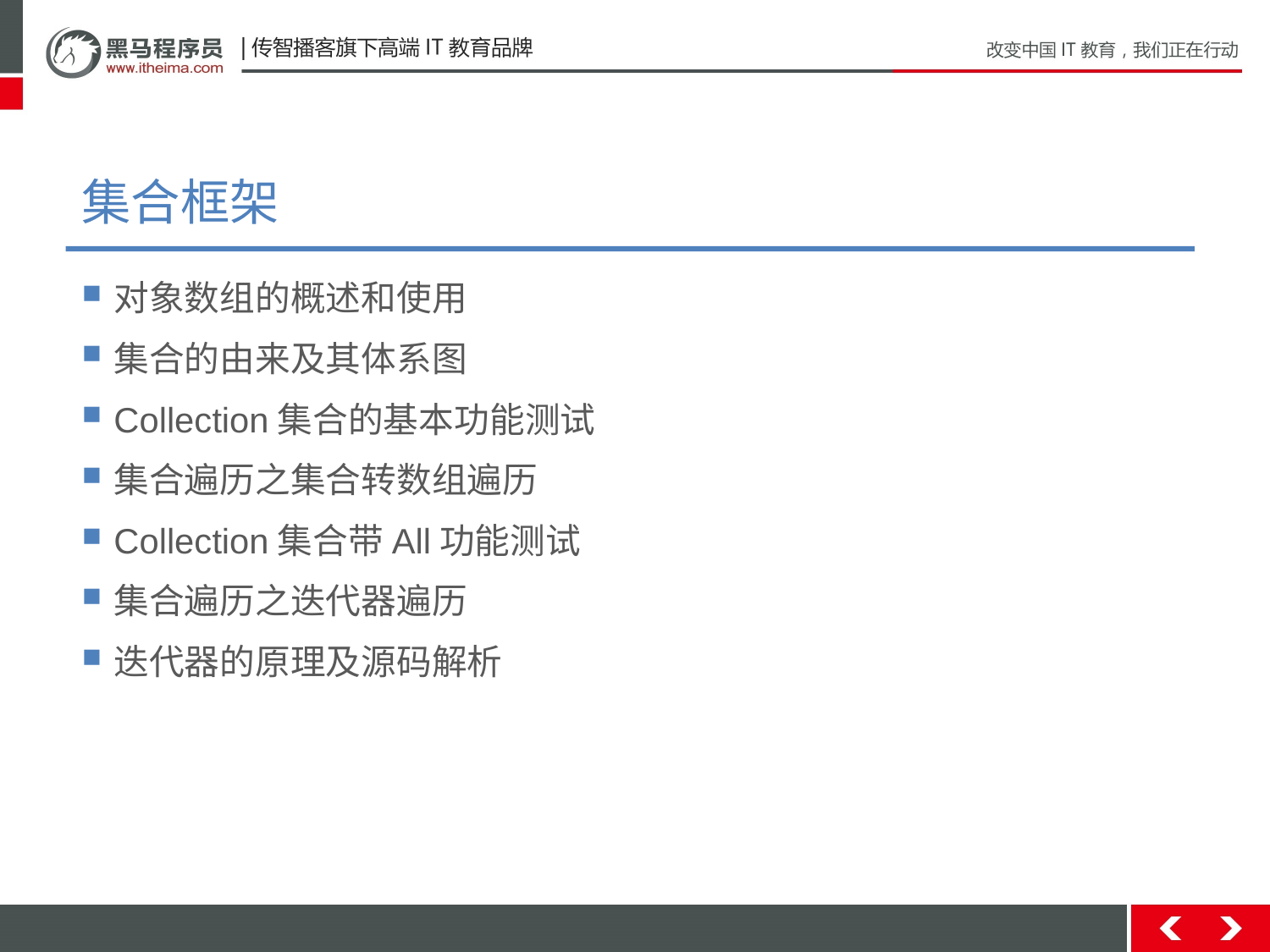

# 集合框架
对象数组的概述和使用
集合的由来及其体系图
Collection集合的基本功能测试
集合遍历之集合转数组遍历
Collection集合带All功能测试
集合遍历之迭代器遍历
迭代器的原理及源码解析